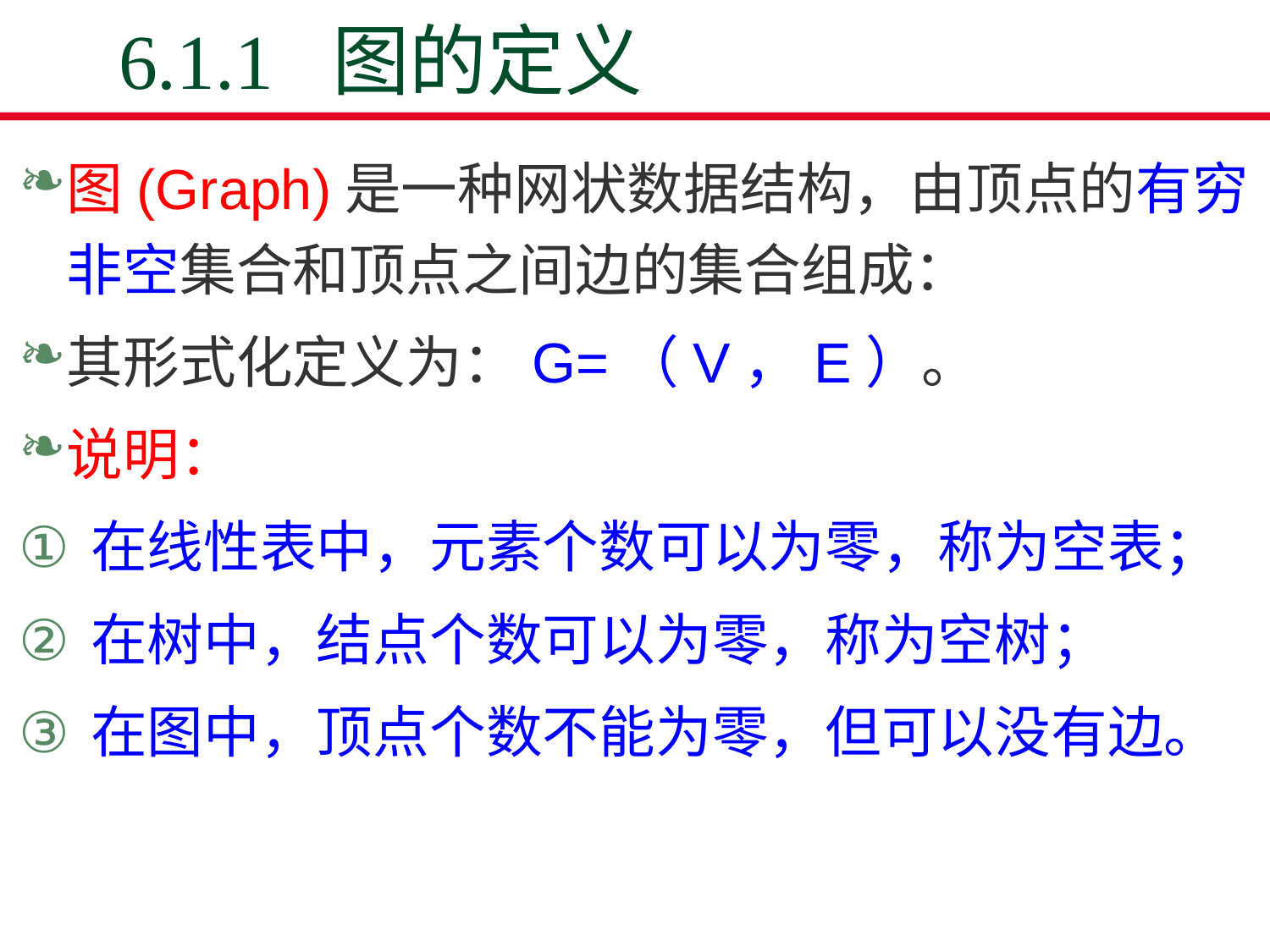

# 6.1.1  图的定义

图(Graph)是一种网状数据结构，由顶点的有穷非空集合和顶点之间边的集合组成：
其形式化定义为：G=（V，E）。
说明：
在线性表中，元素个数可以为零，称为空表；
在树中，结点个数可以为零，称为空树；
在图中，顶点个数不能为零，但可以没有边。